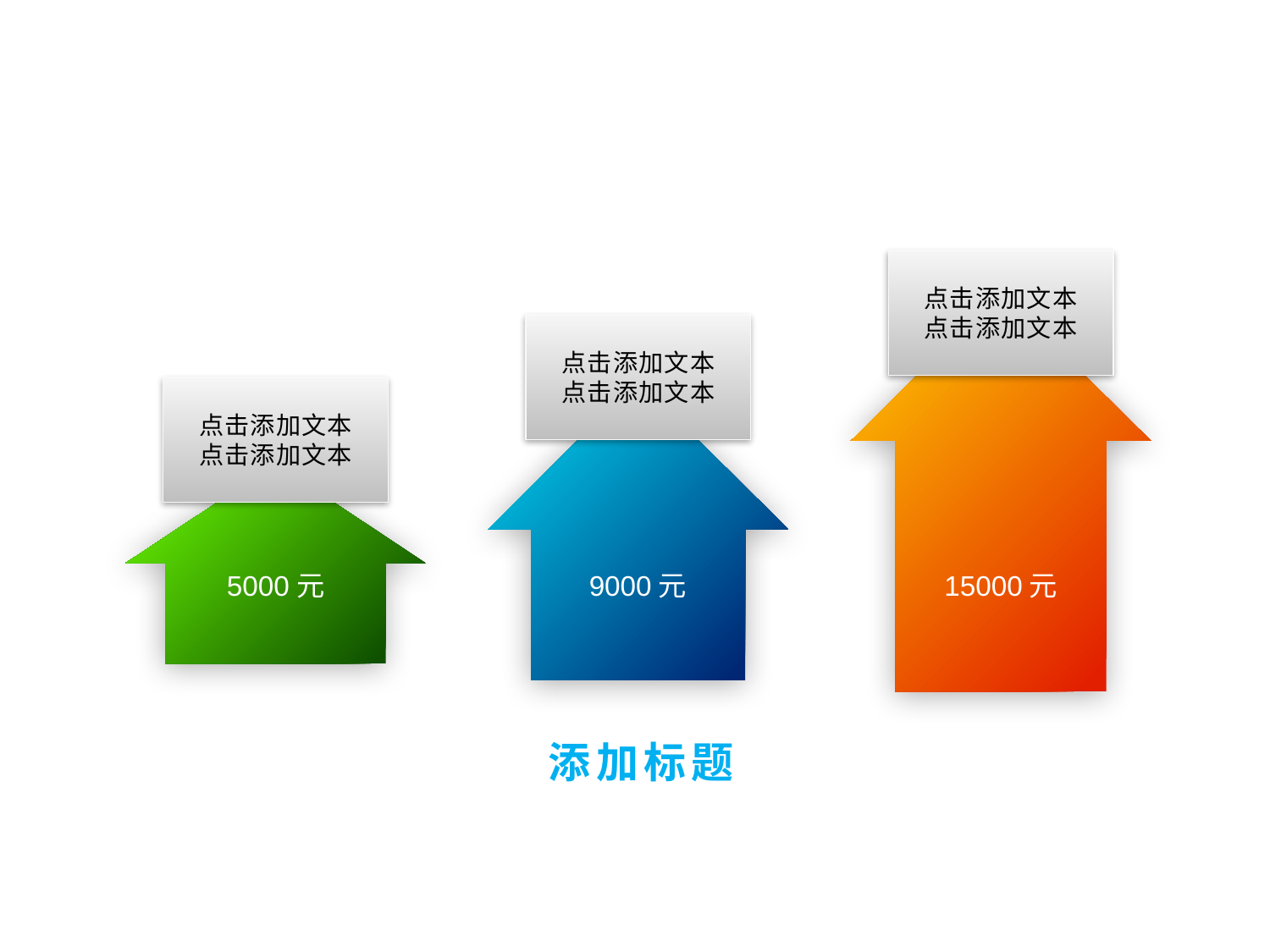

点击添加文本
点击添加文本

点击添加文本
点击添加文本

点击添加文本
点击添加文本

5000元
9000元
15000元
添加标题